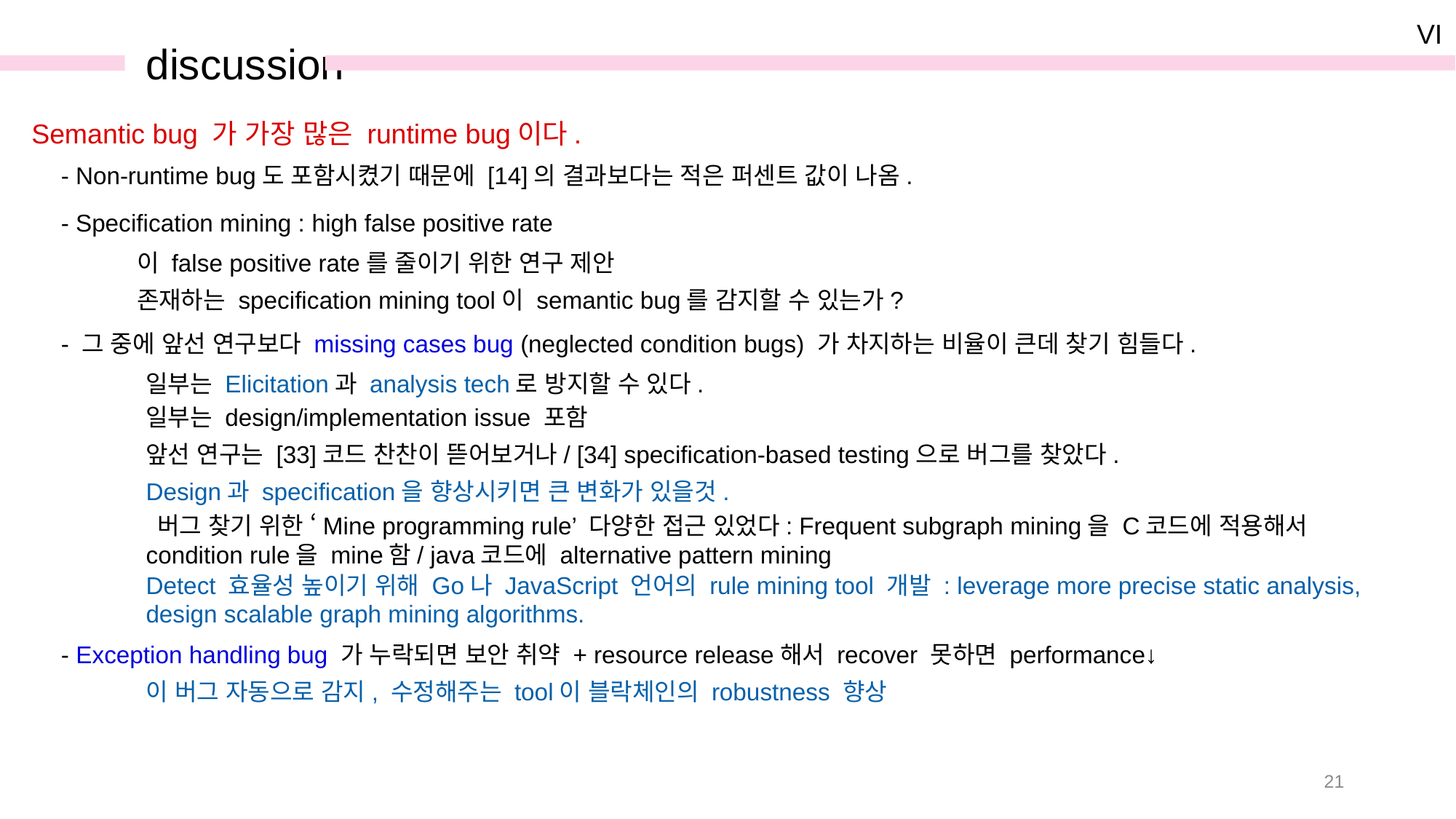

VI
discussion

Semantic bug 가 가장 많은 runtime bug이다.
- Non-runtime bug도 포함시켰기 때문에 [14]의 결과보다는 적은 퍼센트 값이 나옴.
- Specification mining : high false positive rate
이 false positive rate를 줄이기 위한 연구 제안
존재하는 specification mining tool이 semantic bug를 감지할 수 있는가?
- 그 중에 앞선 연구보다 missing cases bug (neglected condition bugs) 가 차지하는 비율이 큰데 찾기 힘들다.
일부는 Elicitation과 analysis tech로 방지할 수 있다.
일부는 design/implementation issue 포함
앞선 연구는 [33]코드 찬찬이 뜯어보거나/ [34] specification-based testing으로 버그를 찾았다.
Design과 specification을 향상시키면 큰 변화가 있을것.
 버그 찾기 위한 ‘Mine programming rule’ 다양한 접근 있었다: Frequent subgraph mining을 C코드에 적용해서 condition rule을 mine함/ java코드에 alternative pattern mining
Detect 효율성 높이기 위해 Go나 JavaScript 언어의 rule mining tool 개발 : leverage more precise static analysis, design scalable graph mining algorithms.
- Exception handling bug 가 누락되면 보안 취약 + resource release해서 recover 못하면 performance↓
이 버그 자동으로 감지, 수정해주는 tool이 블락체인의 robustness 향상
21